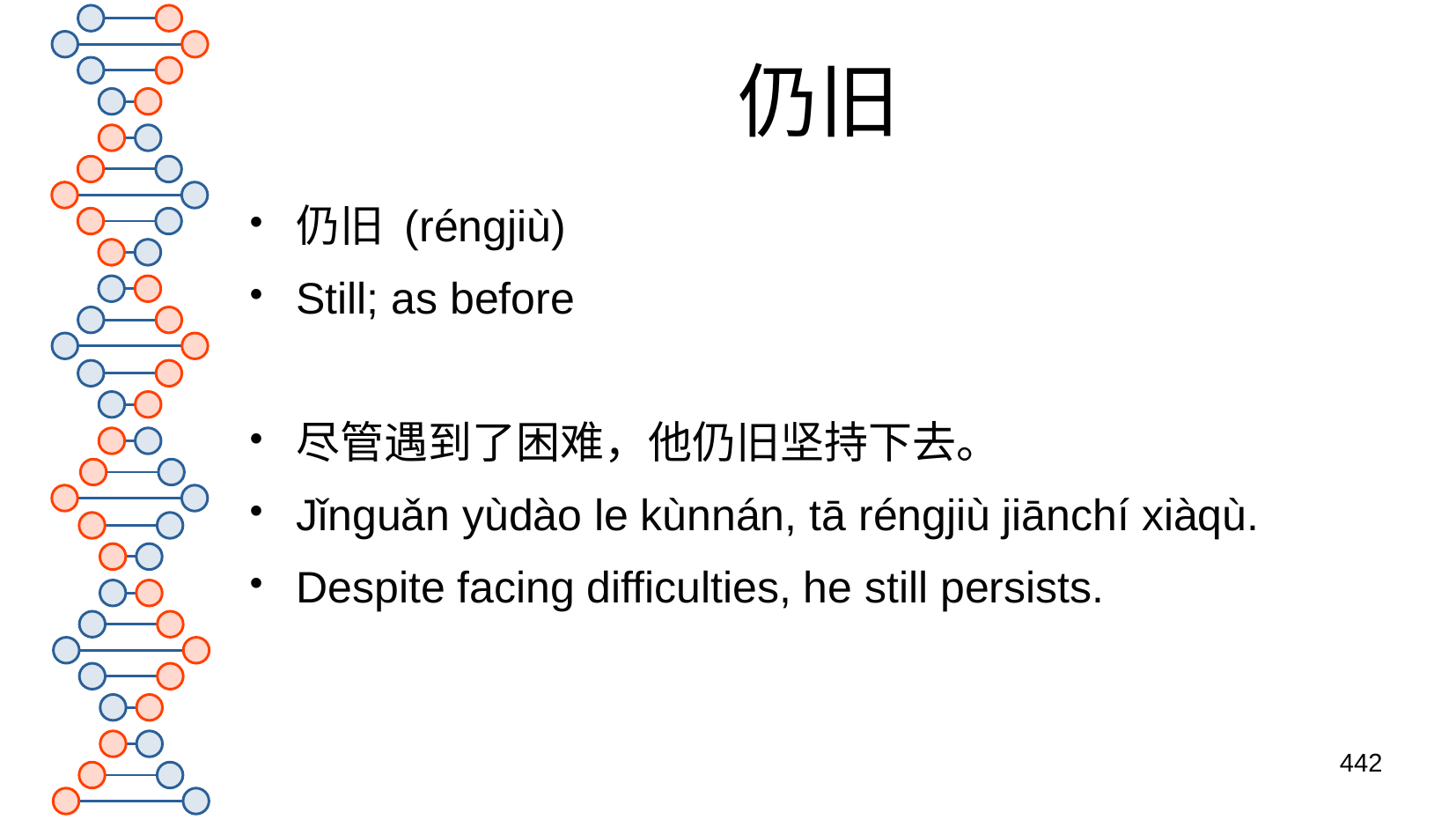

# 仍旧
仍旧 (réngjiù)
Still; as before

尽管遇到了困难，他仍旧坚持下去。
Jǐnguǎn yùdào le kùnnán, tā réngjiù jiānchí xiàqù.
Despite facing difficulties, he still persists.

442